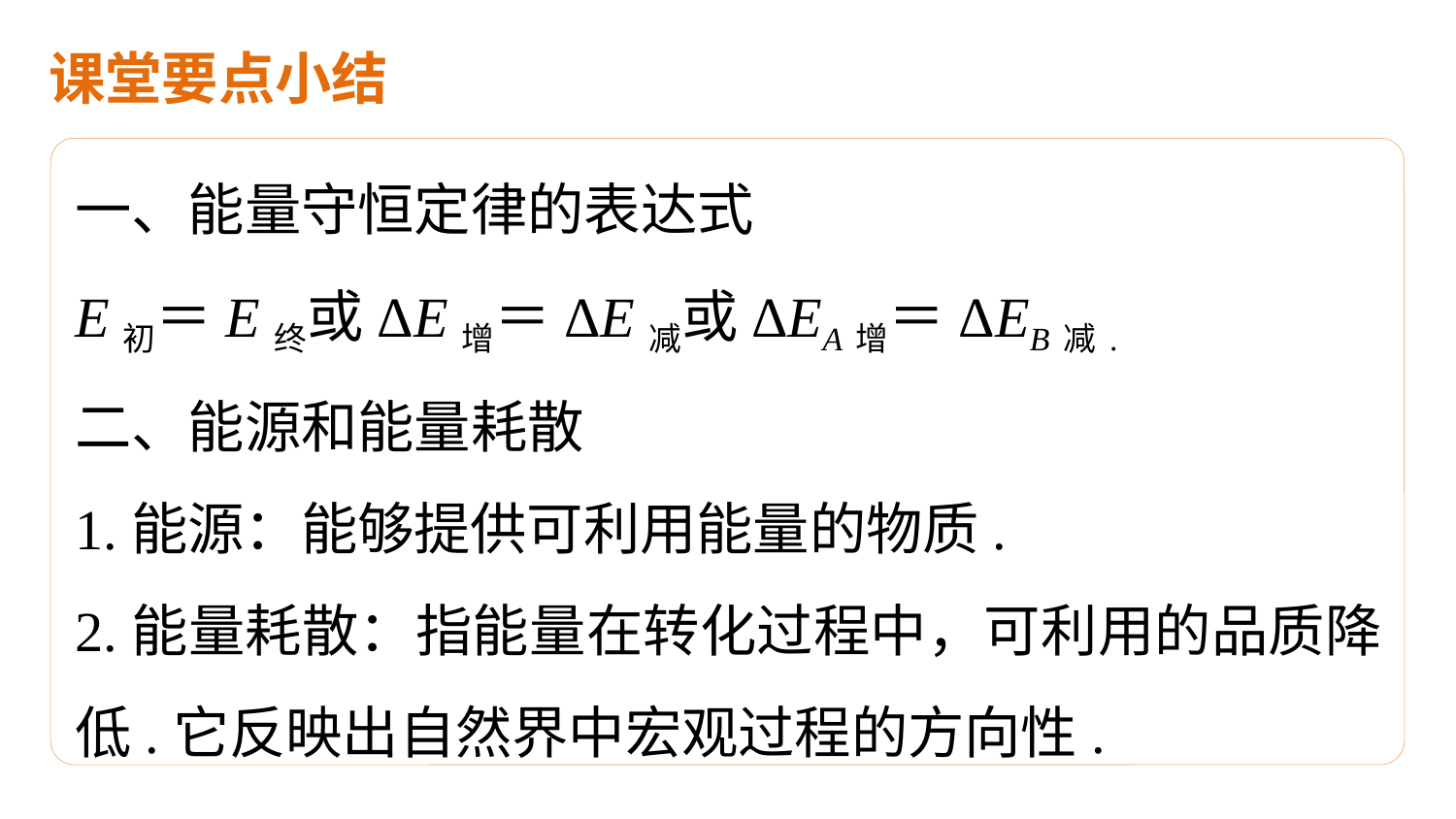

课堂要点小结
一、能量守恒定律的表达式
E初＝E终或ΔE增＝ΔE减或ΔEA增＝ΔEB减.
二、能源和能量耗散
1.能源：能够提供可利用能量的物质.
2.能量耗散：指能量在转化过程中，可利用的品质降低.它反映出自然界中宏观过程的方向性.